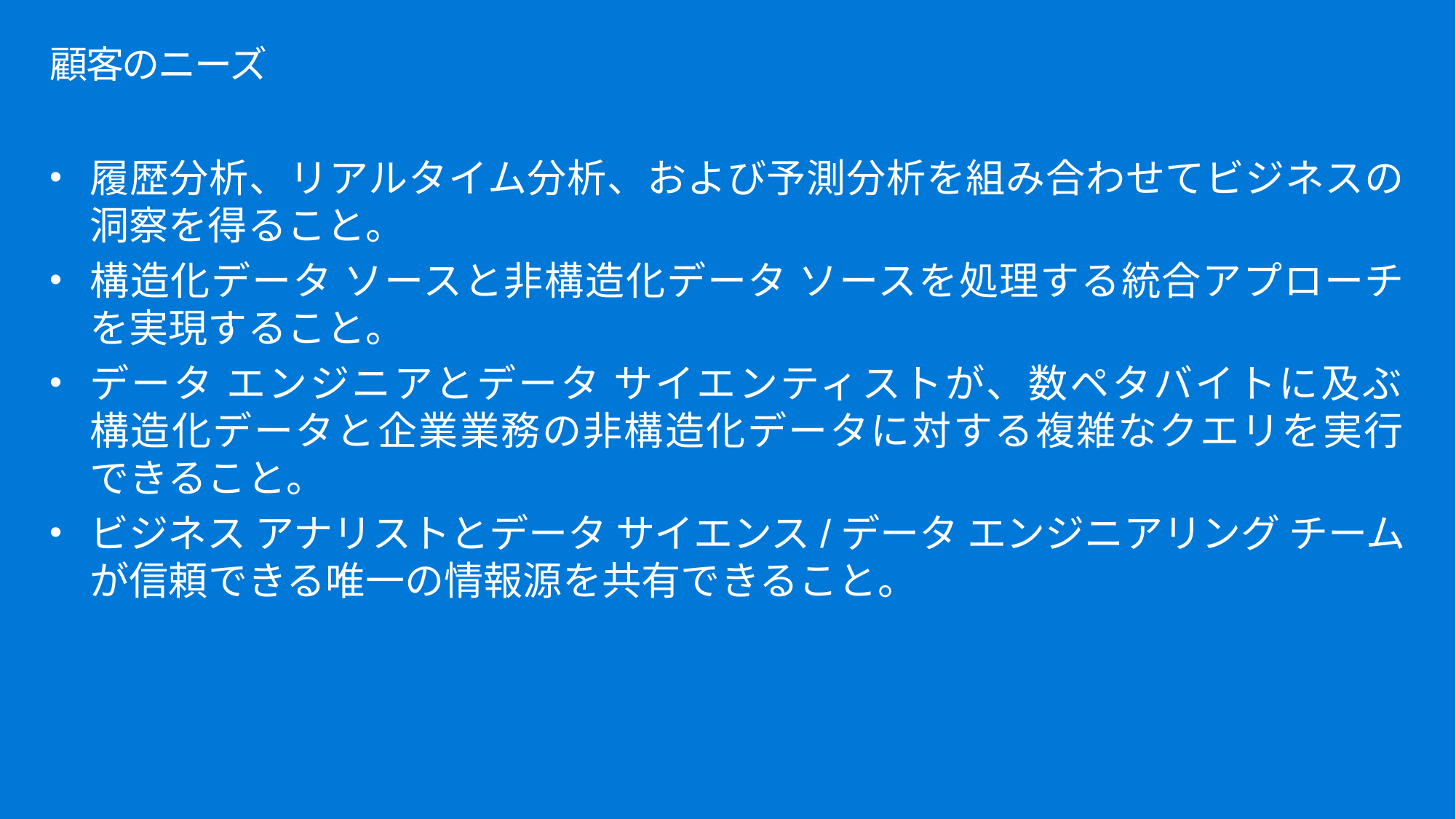

# 顧客のニーズ
履歴分析、リアルタイム分析、および予測分析を組み合わせてビジネスの洞察を得ること。
構造化データ ソースと非構造化データ ソースを処理する統合アプローチを実現すること。
データ エンジニアとデータ サイエンティストが、数ペタバイトに及ぶ
構造化データと企業業務の非構造化データに対する複雑なクエリを実行
できること。
ビジネス アナリストとデータ サイエンス/データ エンジニアリング チームが信頼できる唯一の情報源を共有できること。